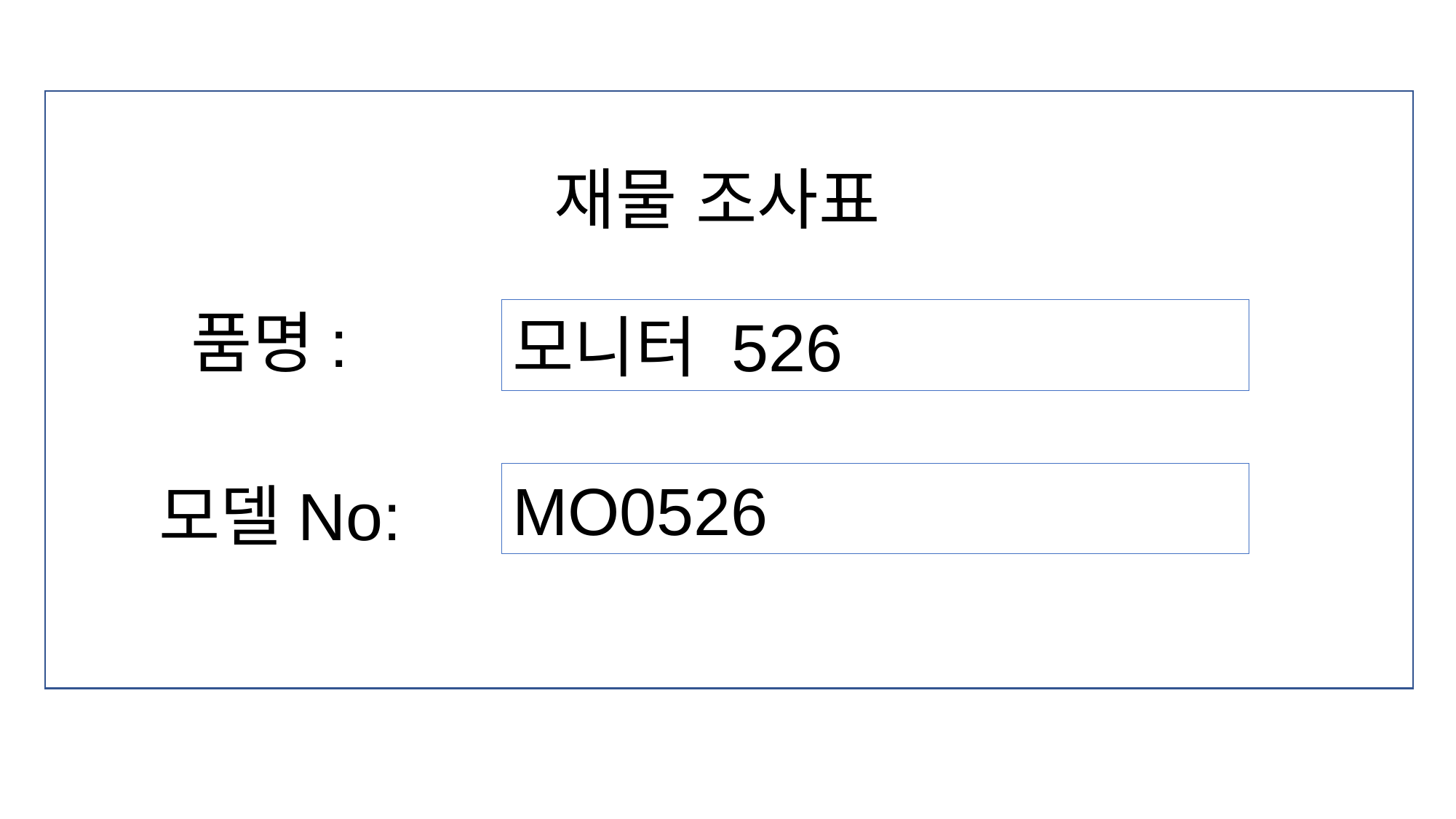

재물 조사표
품명:
모니터 526
MO0526
모델No: